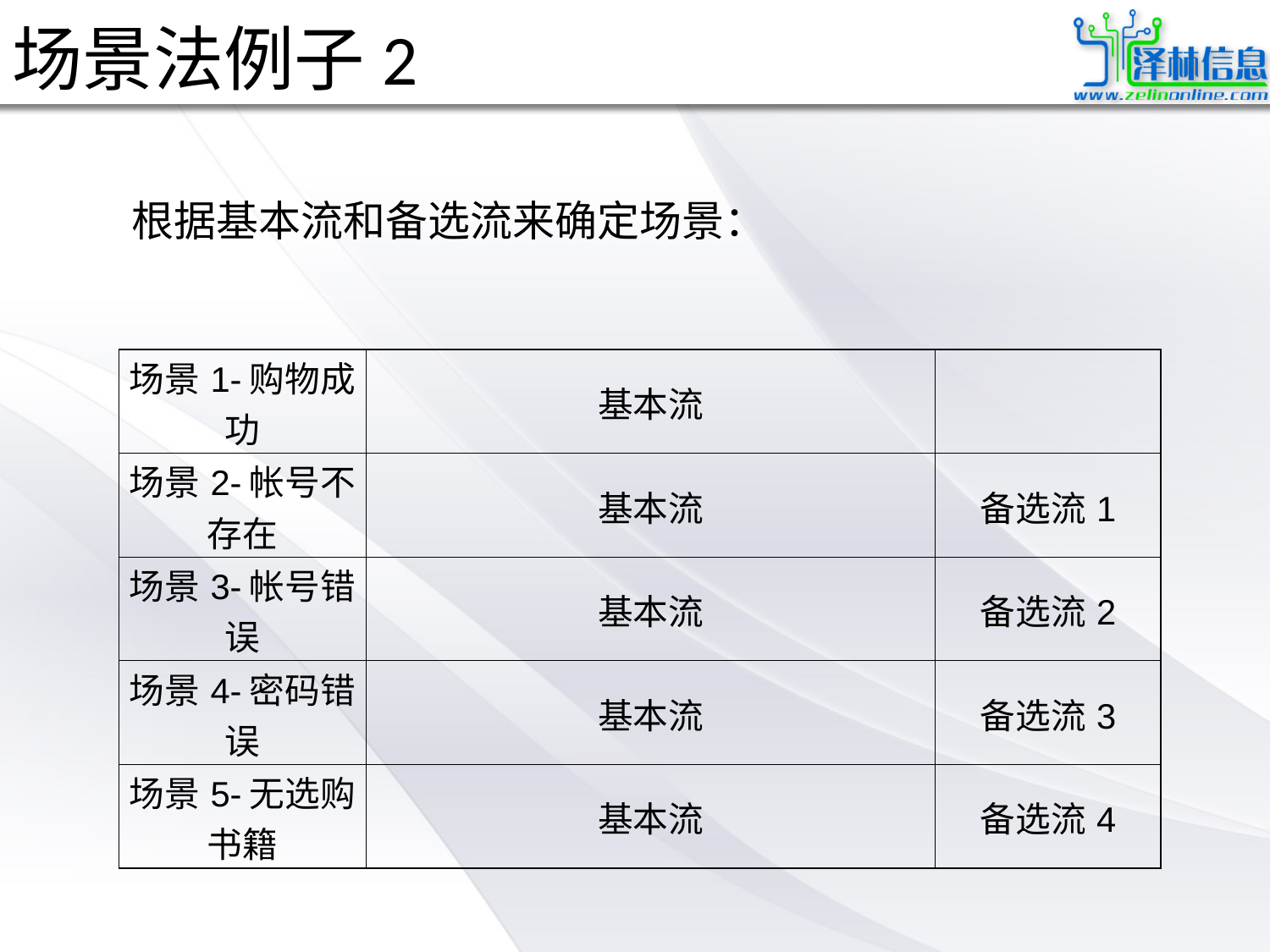

# 场景法例子2
根据基本流和备选流来确定场景：
| 场景1-购物成功 | 基本流 |  |
| --- | --- | --- |
| 场景2-帐号不存在 | 基本流 | 备选流1 |
| 场景3-帐号错误 | 基本流 | 备选流2 |
| 场景4-密码错误 | 基本流 | 备选流3 |
| 场景5-无选购书籍 | 基本流 | 备选流4 |